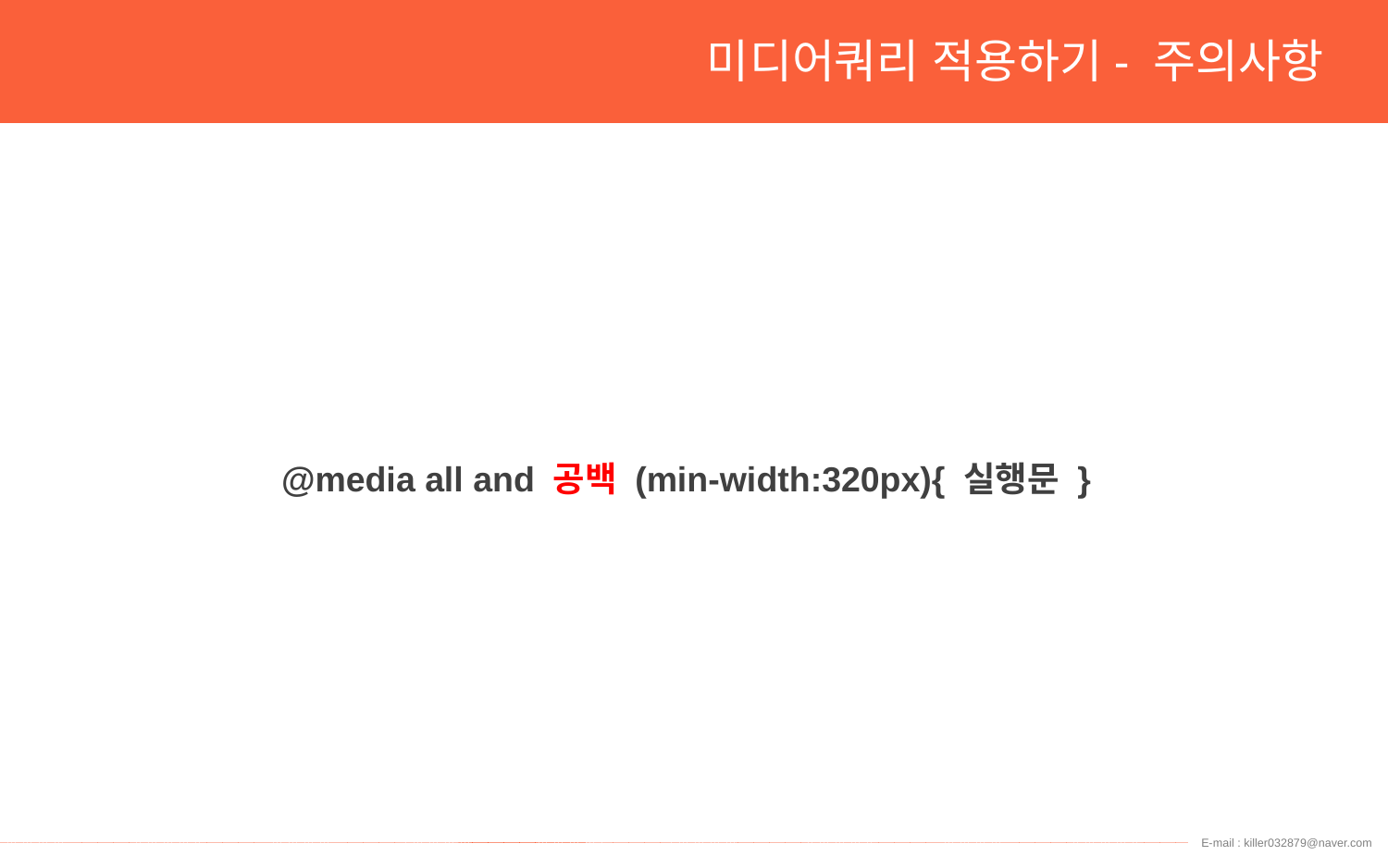

미디어쿼리 적용하기- 주의사항
@media all and 공백 (min-width:320px){ 실행문 }